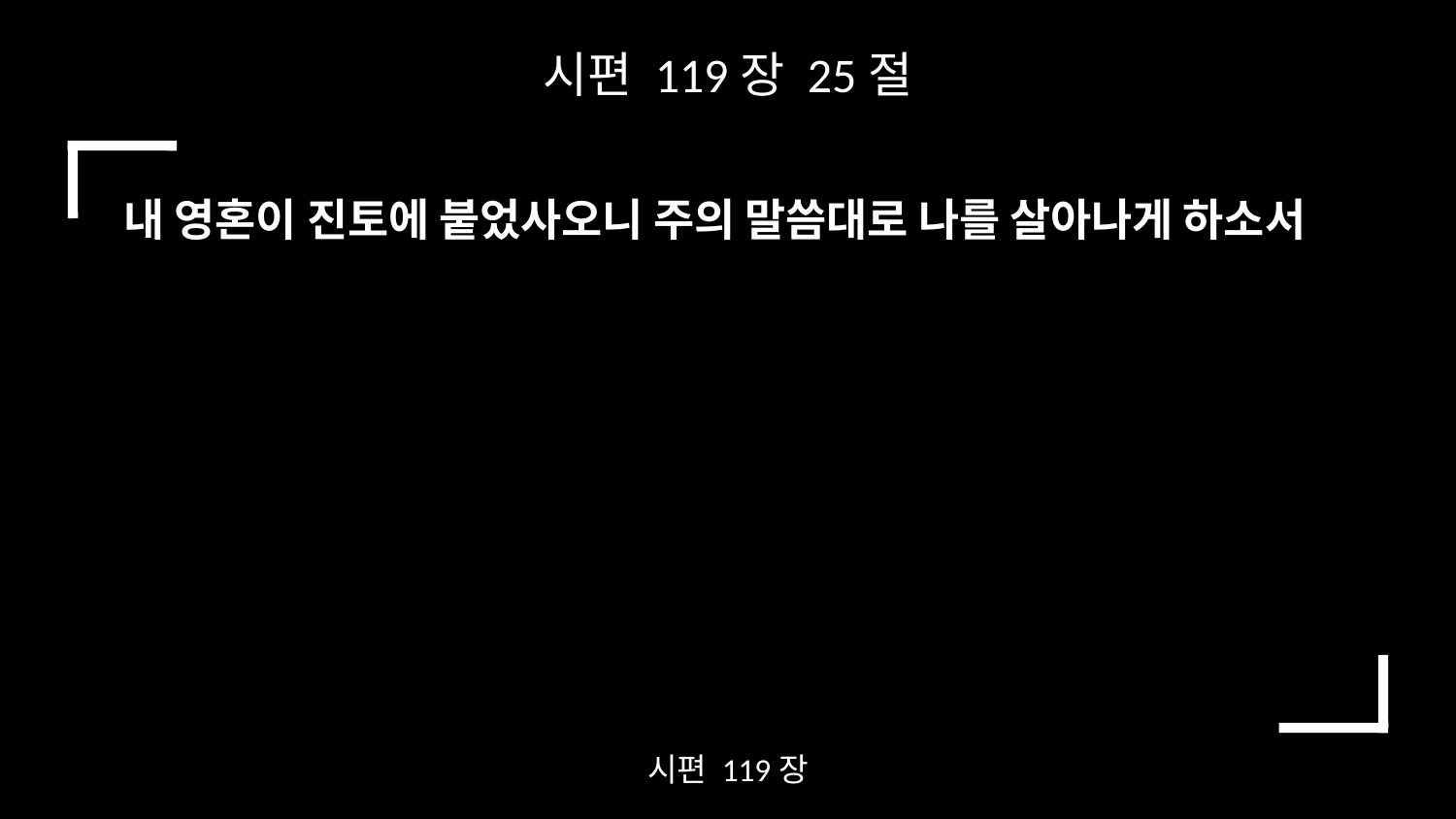

시편 119장 25절

내 영혼이 진토에 붙었사오니 주의 말씀대로 나를 살아나게 하소서

시편 119장